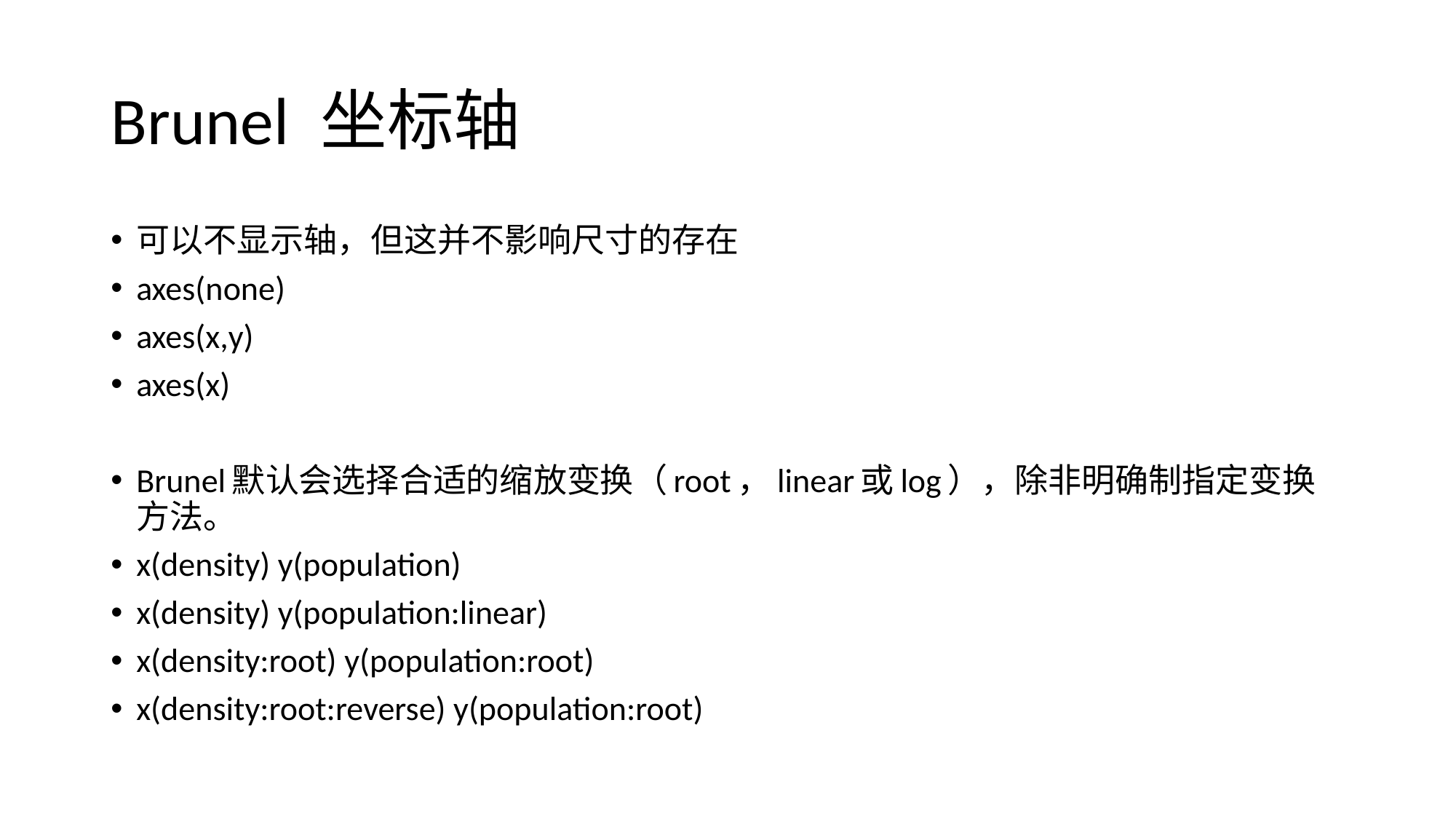

# Brunel 坐标轴
可以不显示轴，但这并不影响尺寸的存在
axes(none)
axes(x,y)
axes(x)

Brunel默认会选择合适的缩放变换（root，linear或log），除非明确制指定变换方法。
x(density) y(population)
x(density) y(population:linear)
x(density:root) y(population:root)
x(density:root:reverse) y(population:root)